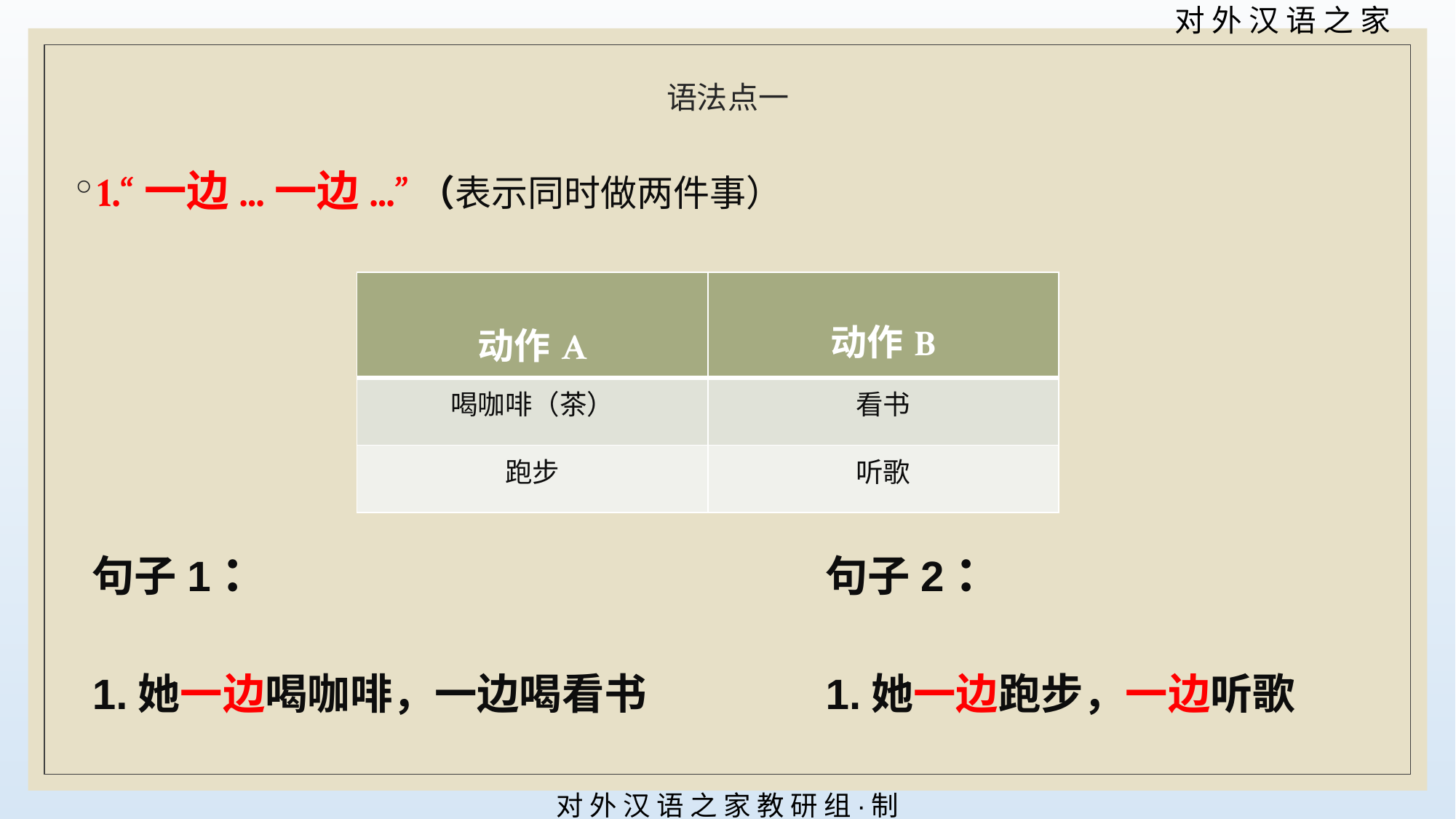

# 语法点一
1.“一边...一边...”（表示同时做两件事）
| 动作A | 动作B |
| --- | --- |
| 喝咖啡（茶） | 看书 |
| 跑步 | 听歌 |
句子1：

1.她一边喝咖啡，一边喝看书

句子2：

1.她一边跑步，一边听歌